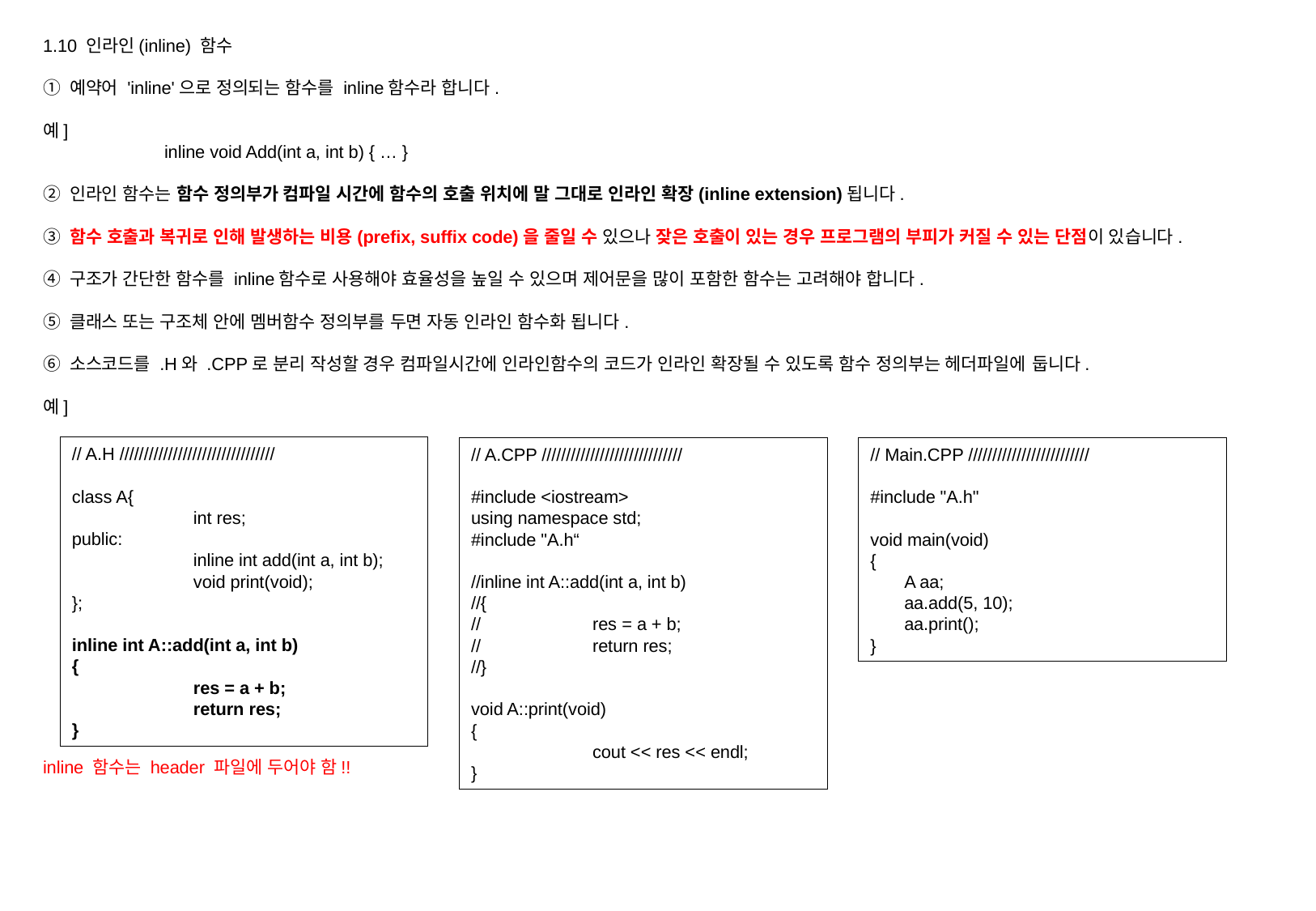

1.10 인라인(inline) 함수

① 예약어 'inline'으로 정의되는 함수를 inline함수라 합니다.

예]
	inline void Add(int a, int b) { … }

② 인라인 함수는 함수 정의부가 컴파일 시간에 함수의 호출 위치에 말 그대로 인라인 확장(inline extension)됩니다.

③ 함수 호출과 복귀로 인해 발생하는 비용(prefix, suffix code)을 줄일 수 있으나 잦은 호출이 있는 경우 프로그램의 부피가 커질 수 있는 단점이 있습니다.

④ 구조가 간단한 함수를 inline함수로 사용해야 효율성을 높일 수 있으며 제어문을 많이 포함한 함수는 고려해야 합니다.

⑤ 클래스 또는 구조체 안에 멤버함수 정의부를 두면 자동 인라인 함수화 됩니다.

⑥ 소스코드를 .H와 .CPP로 분리 작성할 경우 컴파일시간에 인라인함수의 코드가 인라인 확장될 수 있도록 함수 정의부는 헤더파일에 둡니다.

예]

inline 함수는 header 파일에 두어야 함!!

// A.H ////////////////////////////////

class A{
	int res;
public:
	inline int add(int a, int b);
	void print(void);
};

inline int A::add(int a, int b)
{
	res = a + b;
	return res;
}
// A.CPP /////////////////////////////

#include <iostream>
using namespace std;
#include "A.h“

//inline int A::add(int a, int b)
//{
//	res = a + b;
//	return res;
//}

void A::print(void)
{
	cout << res << endl;
}
// Main.CPP /////////////////////////

#include "A.h"

void main(void)
{
       A aa;
       aa.add(5, 10);
       aa.print();
}